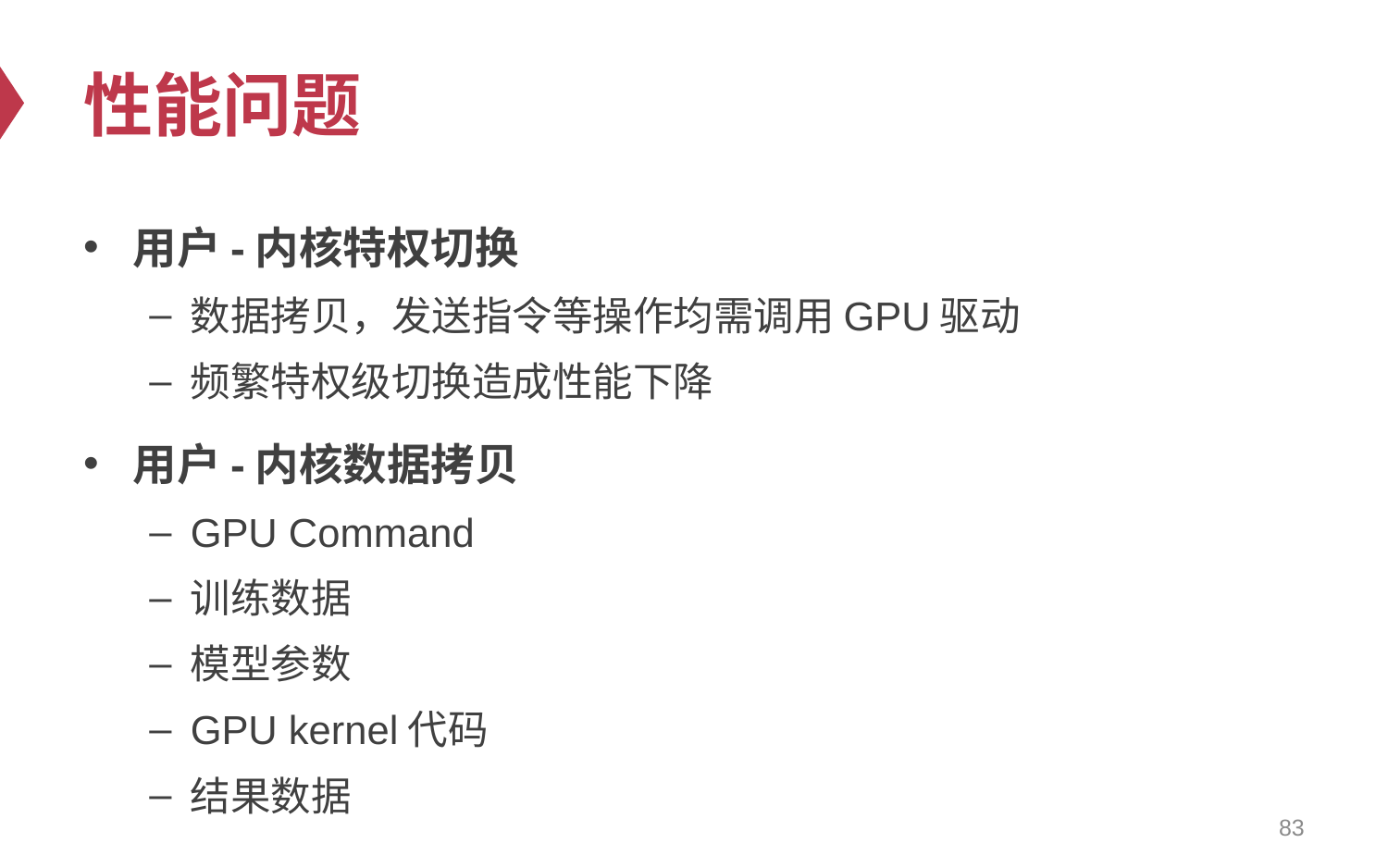

# 性能问题
用户-内核特权切换
数据拷贝，发送指令等操作均需调用GPU驱动
频繁特权级切换造成性能下降
用户-内核数据拷贝
GPU Command
训练数据
模型参数
GPU kernel代码
结果数据

83